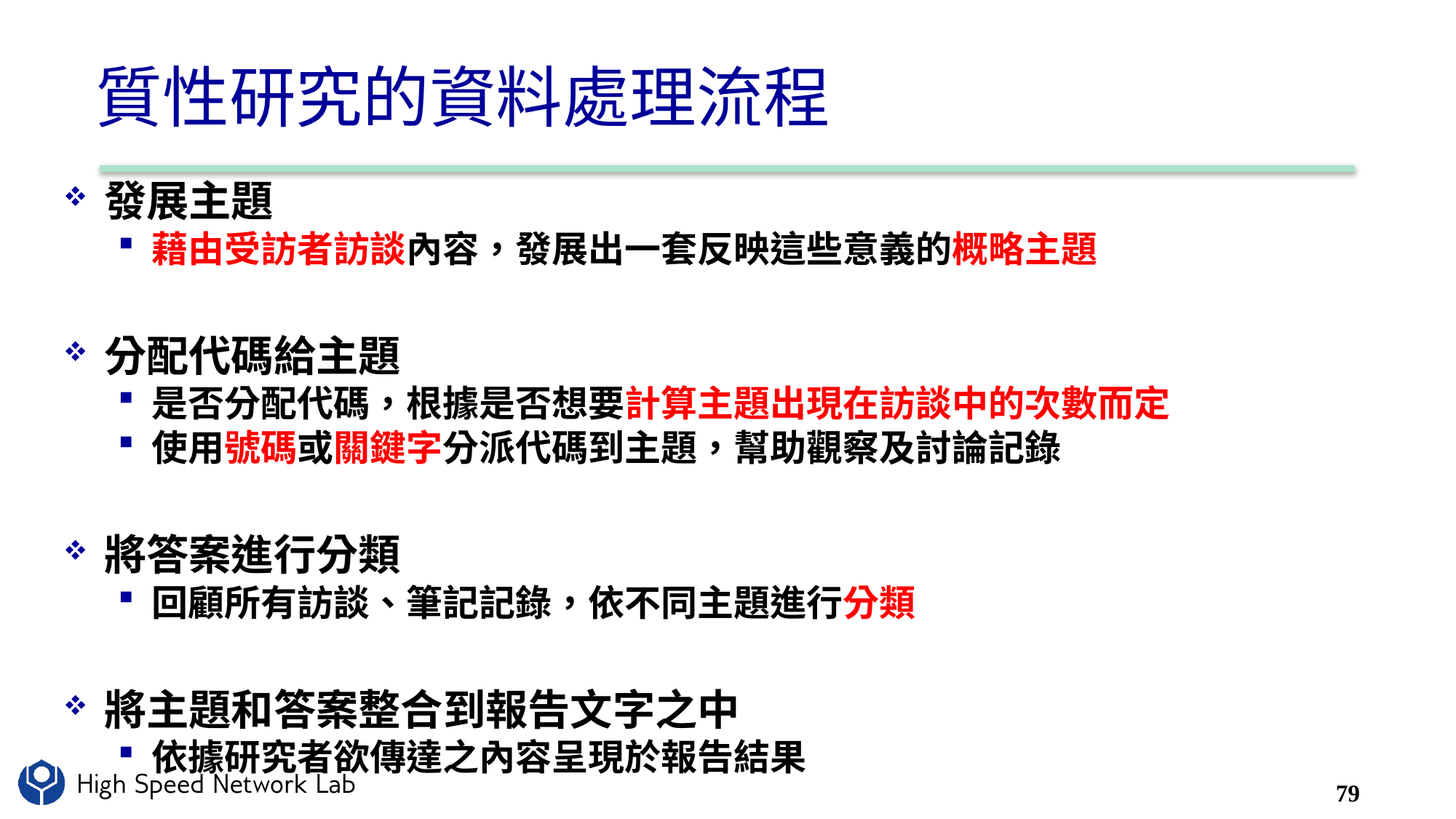

# 質性研究的資料處理流程
發展主題
藉由受訪者訪談內容，發展出一套反映這些意義的概略主題

分配代碼給主題
是否分配代碼，根據是否想要計算主題出現在訪談中的次數而定
使用號碼或關鍵字分派代碼到主題，幫助觀察及討論記錄

將答案進行分類
回顧所有訪談、筆記記錄，依不同主題進行分類

將主題和答案整合到報告文字之中
依據研究者欲傳達之內容呈現於報告結果
79